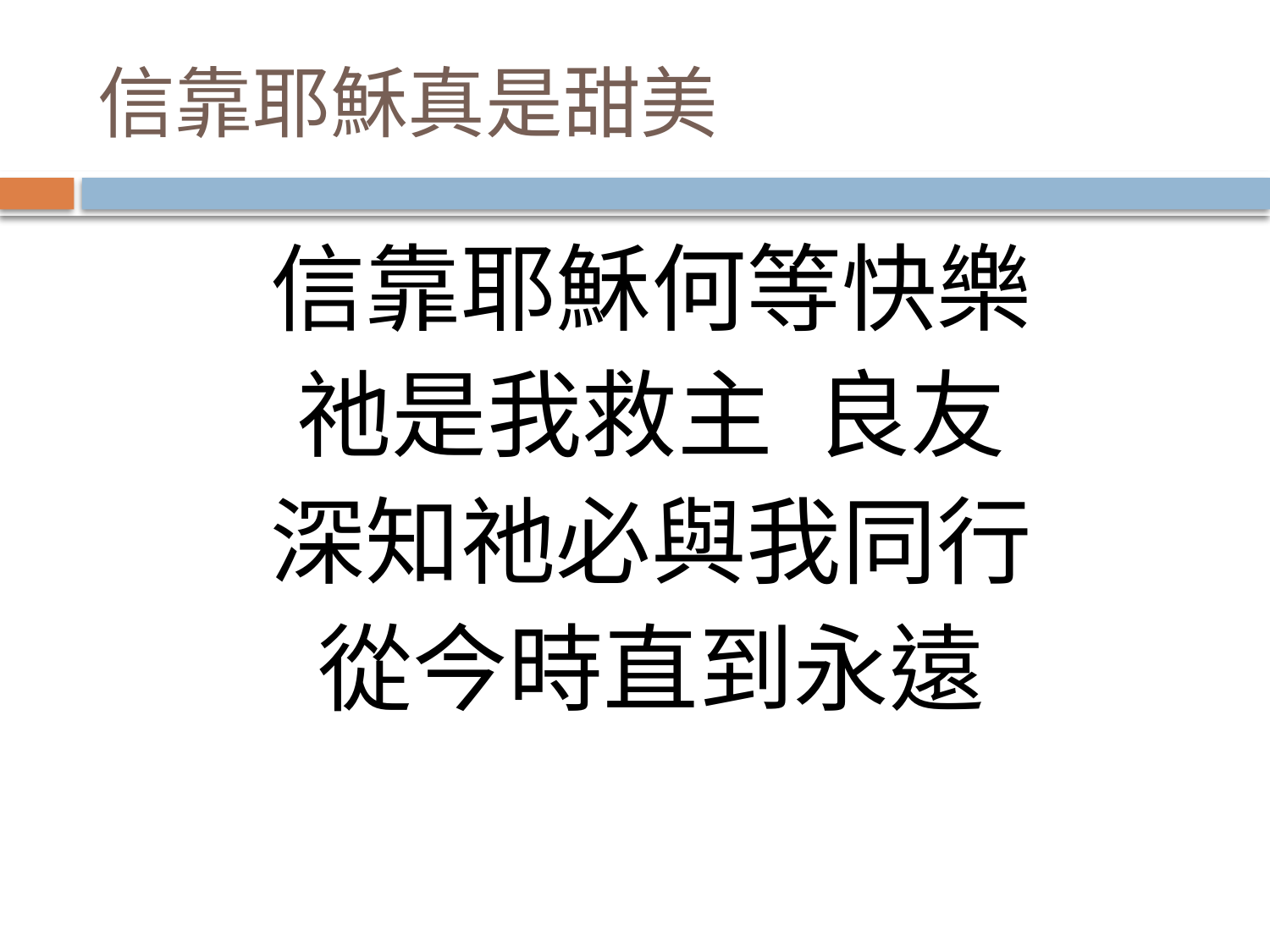

# 信靠耶穌真是甜美
信靠耶穌何等快樂
祂是我救主  良友
深知祂必與我同行
從今時直到永遠